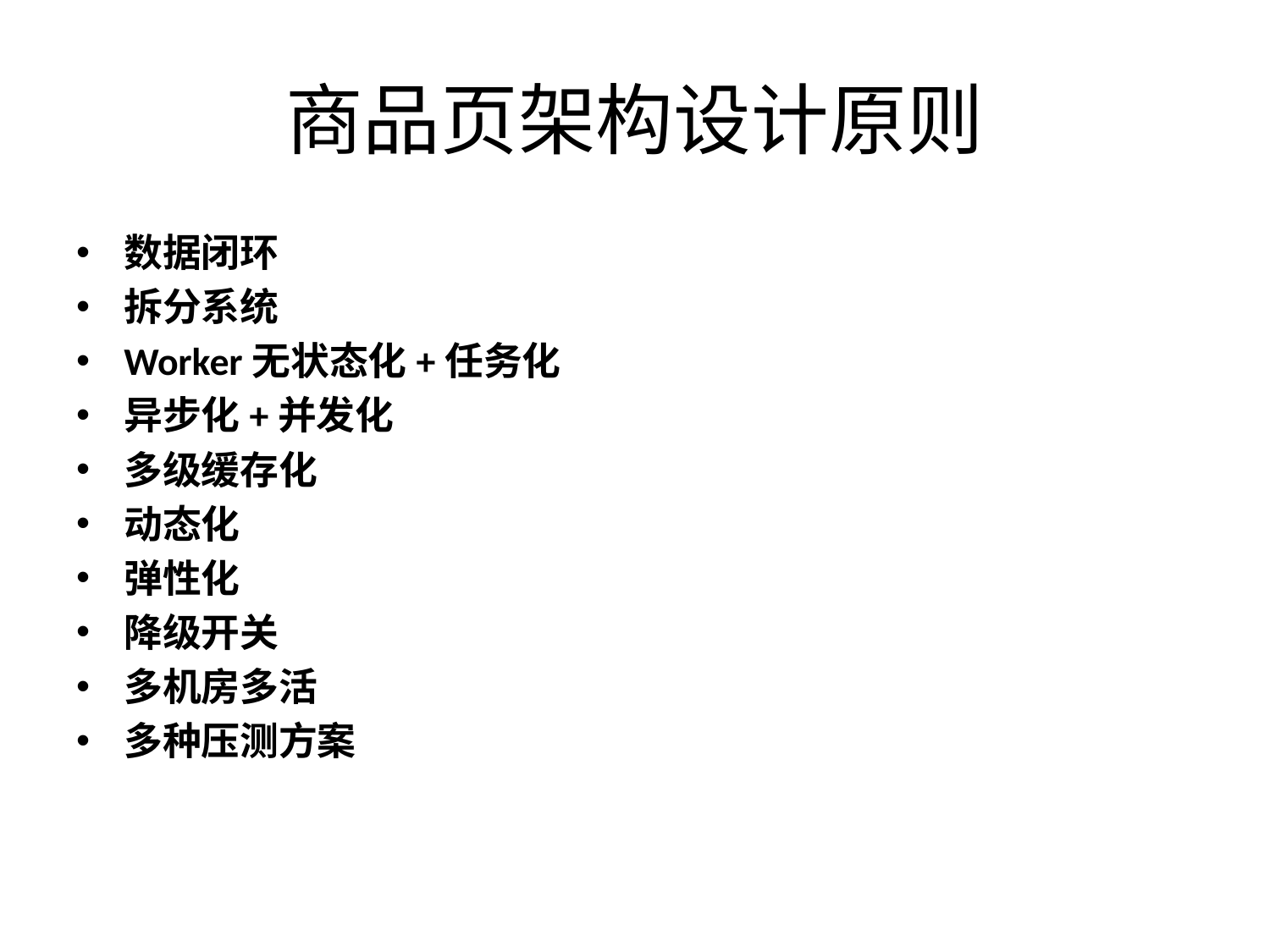

# 商品页架构设计原则
数据闭环
拆分系统
Worker无状态化+任务化
异步化+并发化
多级缓存化
动态化
弹性化
降级开关
多机房多活
多种压测方案